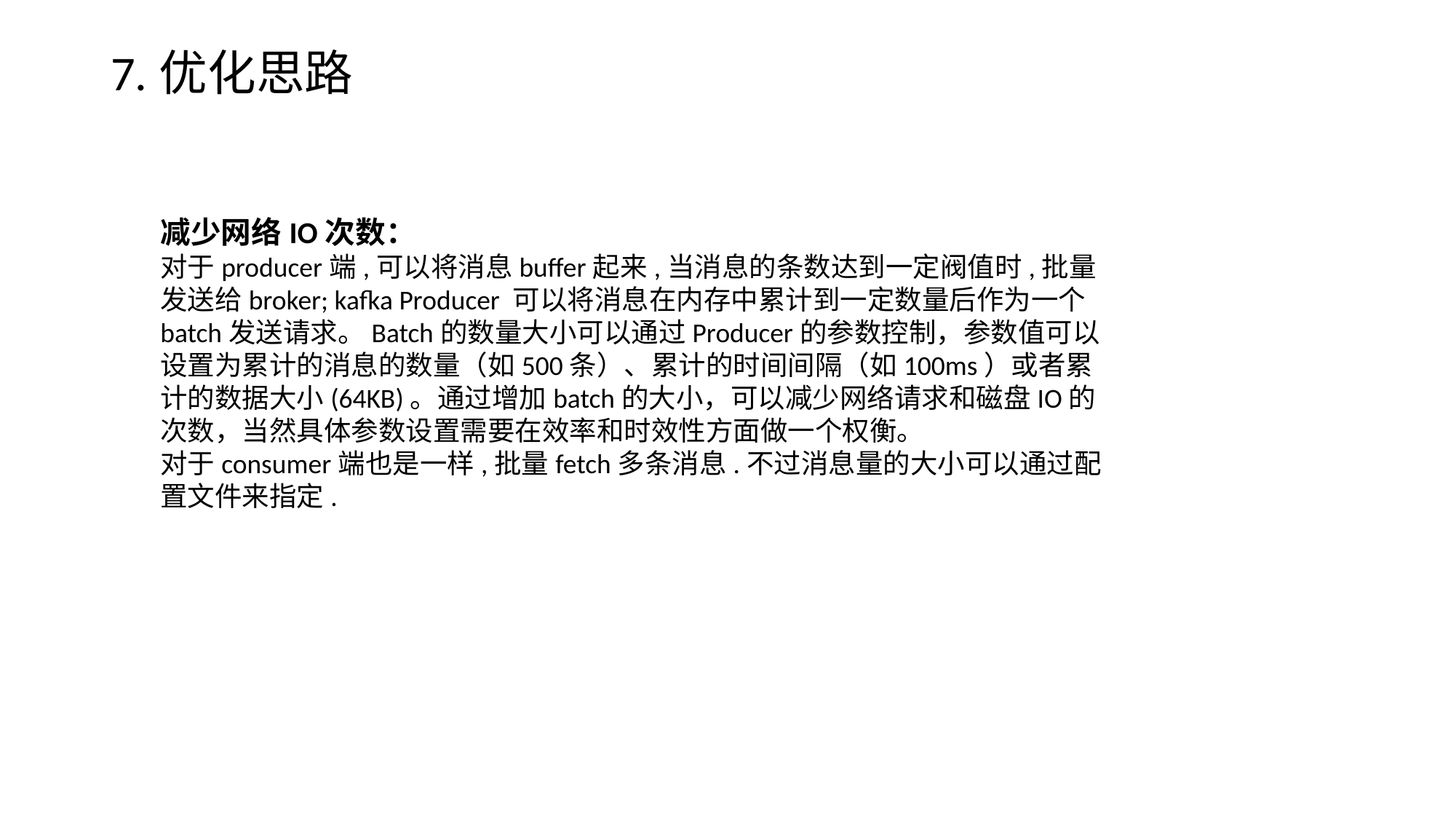

7.优化思路
减少网络IO次数：
对于producer端,可以将消息buffer起来,当消息的条数达到一定阀值时,批量发送给broker; kafka Producer 可以将消息在内存中累计到一定数量后作为一个batch发送请求。Batch的数量大小可以通过Producer的参数控制，参数值可以设置为累计的消息的数量（如500条）、累计的时间间隔（如100ms）或者累计的数据大小(64KB)。通过增加batch的大小，可以减少网络请求和磁盘IO的次数，当然具体参数设置需要在效率和时效性方面做一个权衡。
对于consumer端也是一样,批量fetch多条消息.不过消息量的大小可以通过配置文件来指定.